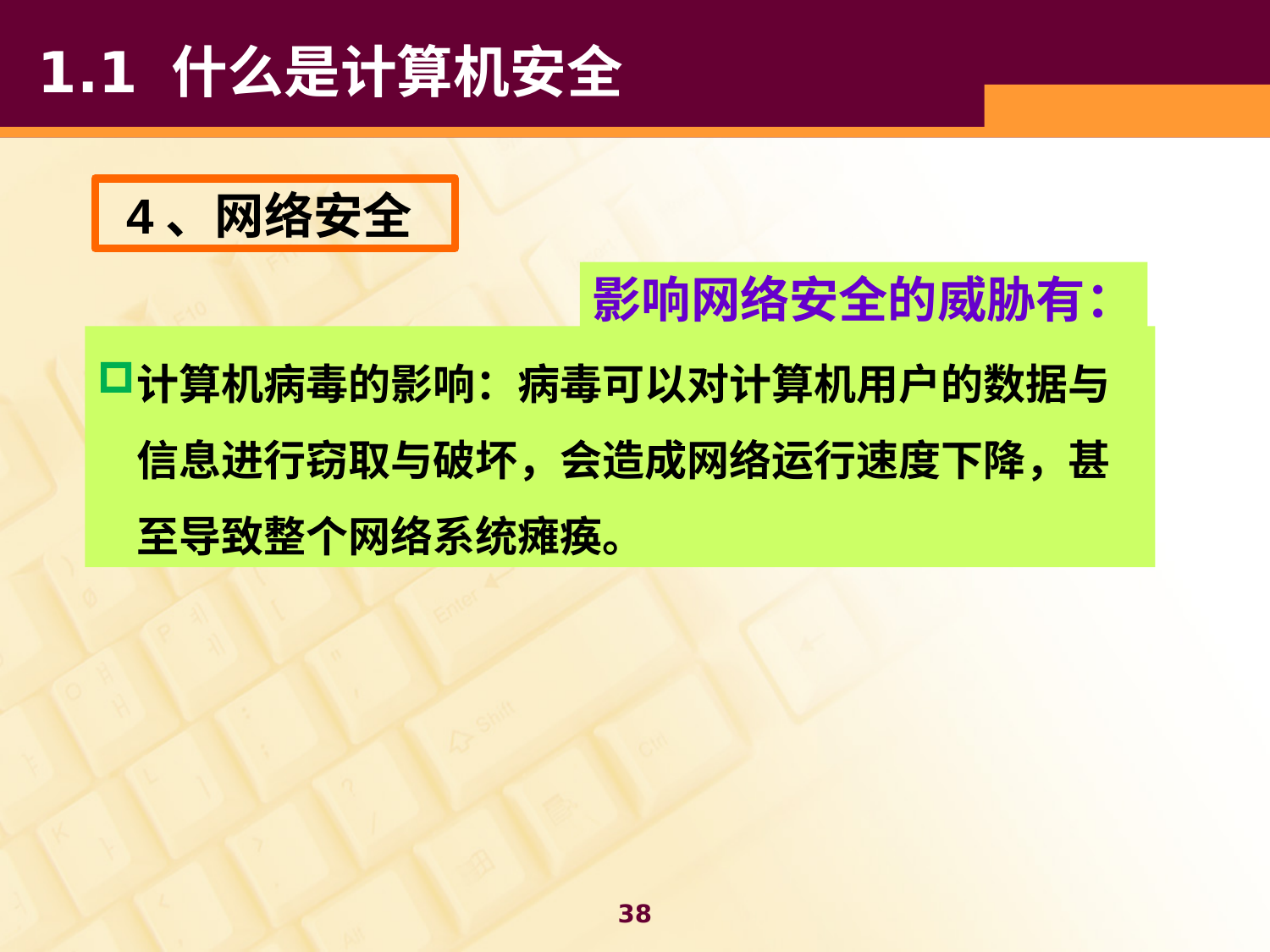

1.1 什么是计算机安全

4、网络安全
影响网络安全的威胁有：
计算机病毒的影响：病毒可以对计算机用户的数据与信息进行窃取与破坏，会造成网络运行速度下降，甚至导致整个网络系统瘫痪。